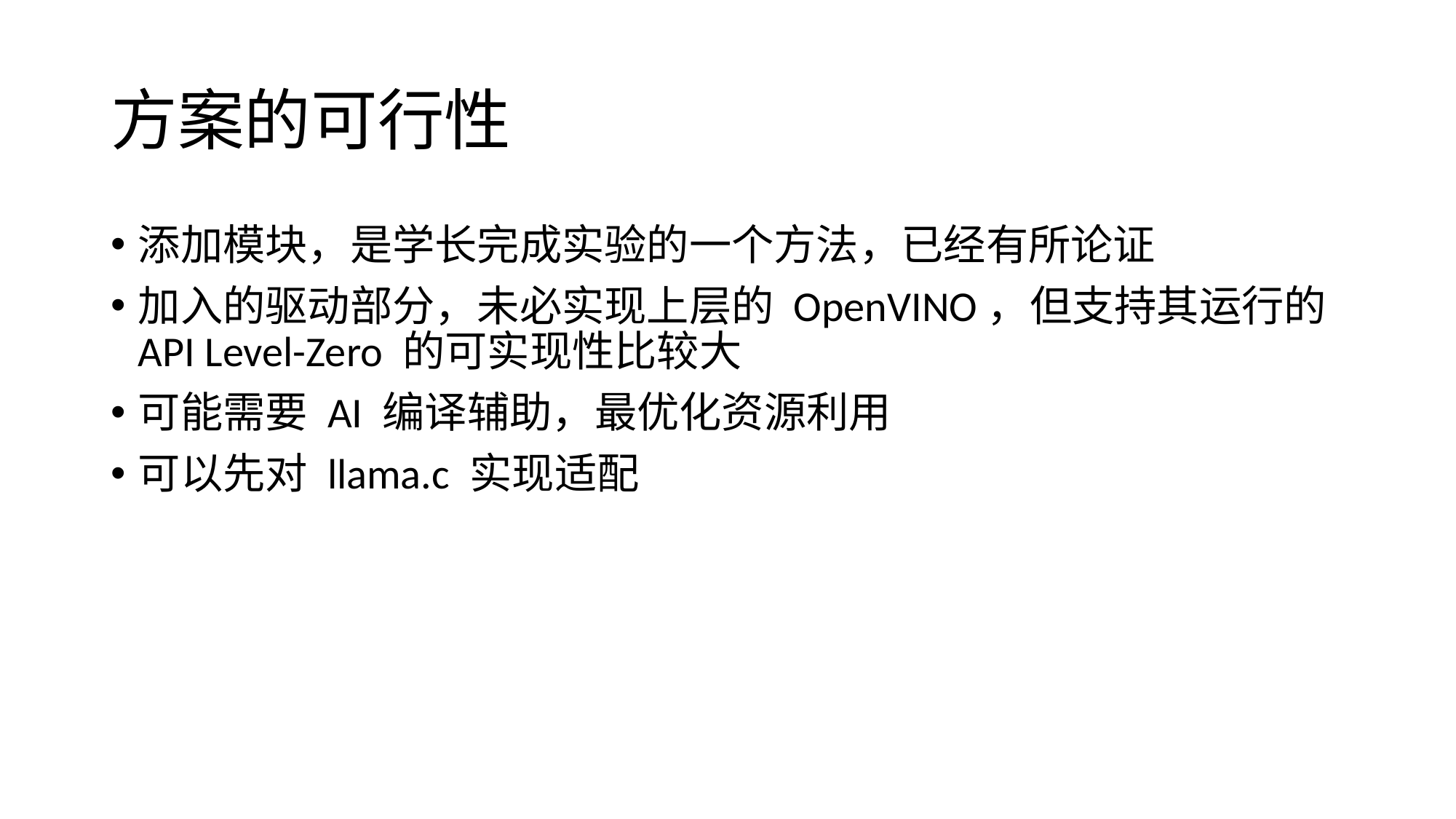

# 方案的可行性
添加模块，是学长完成实验的一个方法，已经有所论证
加入的驱动部分，未必实现上层的 OpenVINO，但支持其运行的 API Level-Zero 的可实现性比较大
可能需要 AI 编译辅助，最优化资源利用
可以先对 llama.c 实现适配